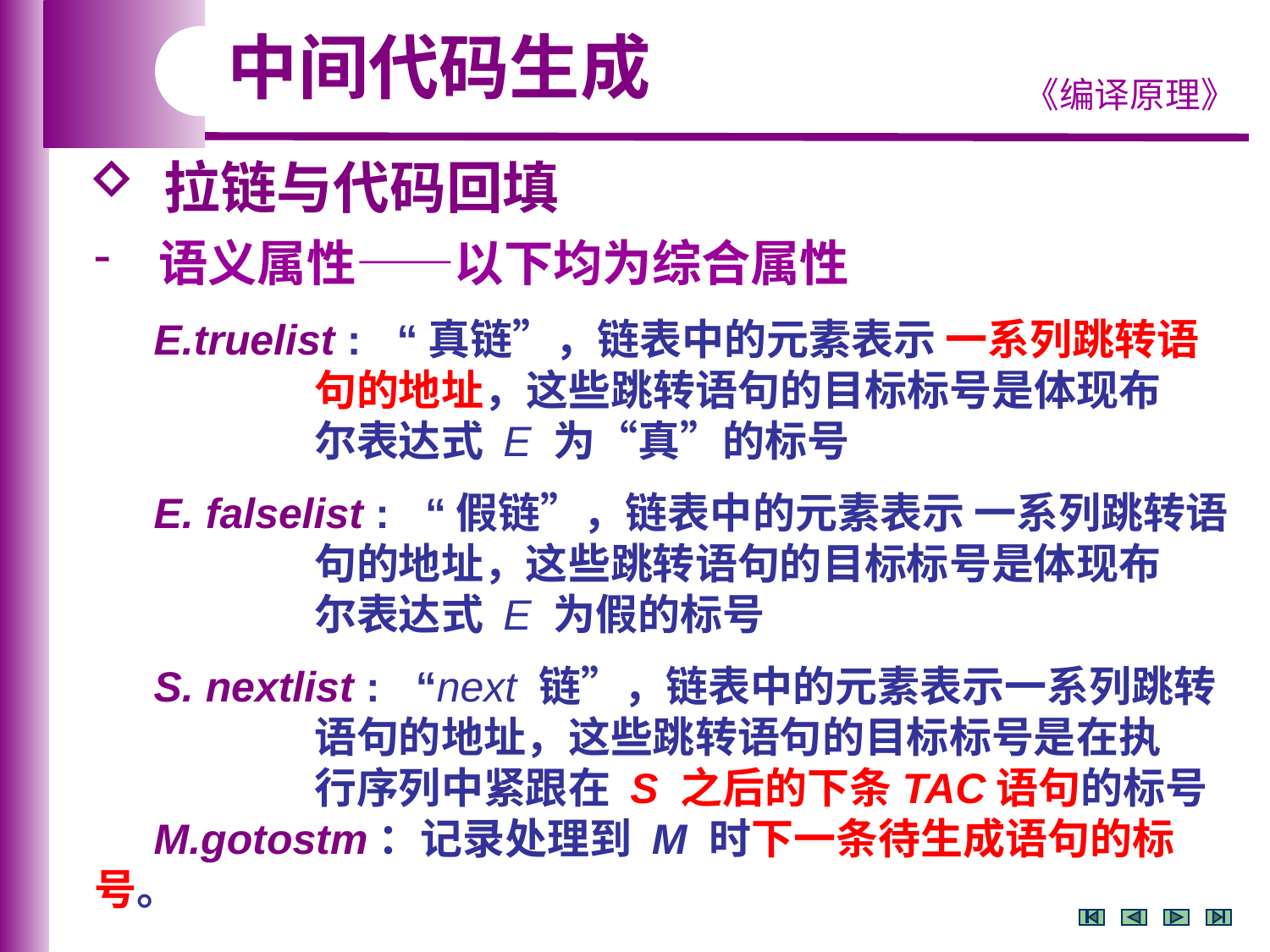

中间代码生成
 拉链与代码回填
  语义属性——以下均为综合属性

     E.truelist :   “真链”，链表中的元素表示 一系列跳转语
                      句的地址，这些跳转语句的目标标号是体现布
                      尔表达式 E 为“真”的标号

     E. falselist :   “假链”，链表中的元素表示 一系列跳转语
                      句的地址，这些跳转语句的目标标号是体现布
                      尔表达式 E 为假的标号

     S. nextlist :   “next 链”，链表中的元素表示一系列跳转
                      语句的地址，这些跳转语句的目标标号是在执
                      行序列中紧跟在 S 之后的下条TAC语句的标号
     M.gotostm：记录处理到 M 时下一条待生成语句的标号。